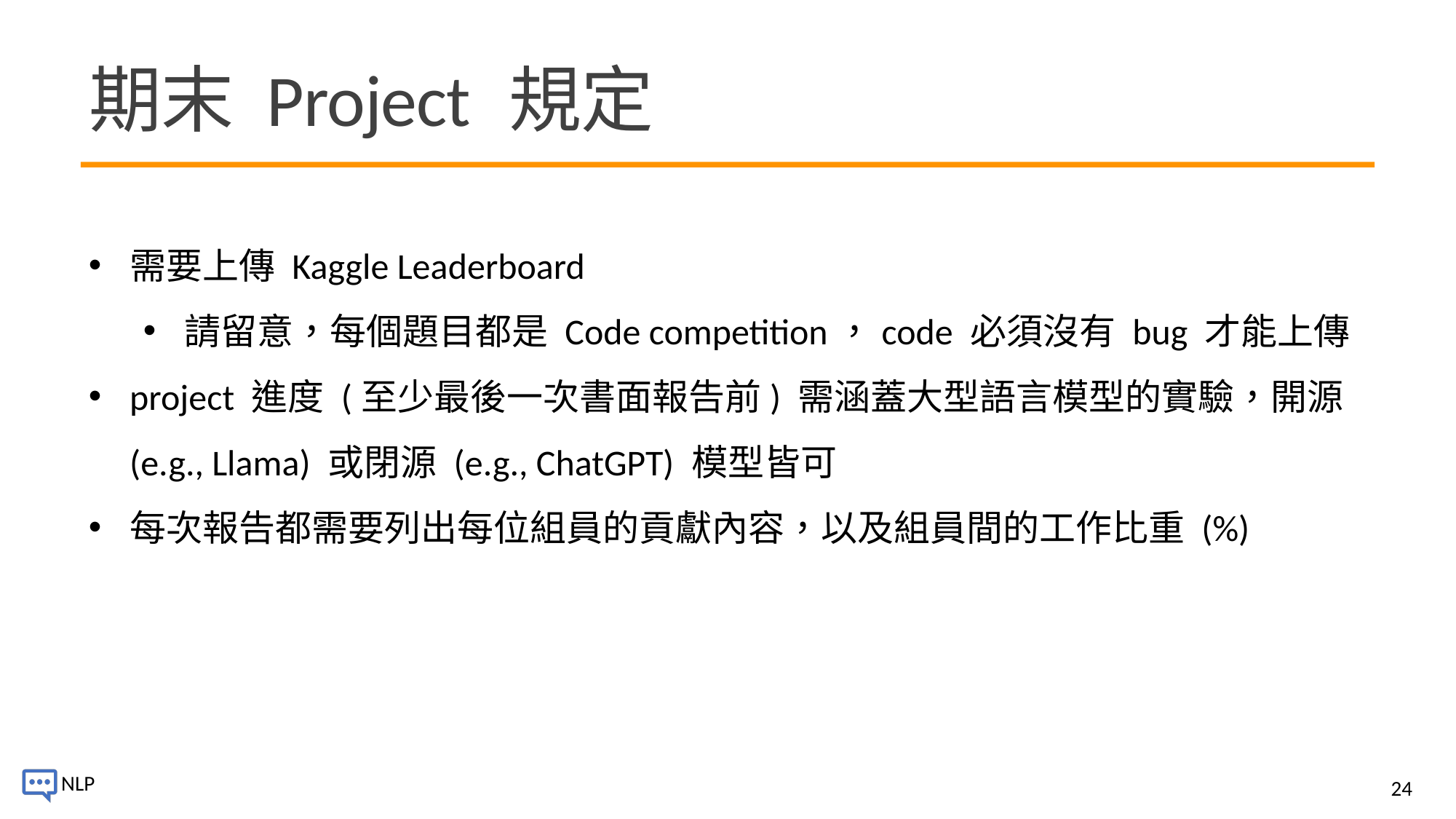

# 期末 Project 規定
需要上傳 Kaggle Leaderboard
請留意，每個題目都是 Code competition，code 必須沒有 bug 才能上傳
project 進度 (至少最後一次書面報告前) 需涵蓋大型語言模型的實驗，開源 (e.g., Llama) 或閉源 (e.g., ChatGPT) 模型皆可
每次報告都需要列出每位組員的貢獻內容，以及組員間的工作比重 (%)
24